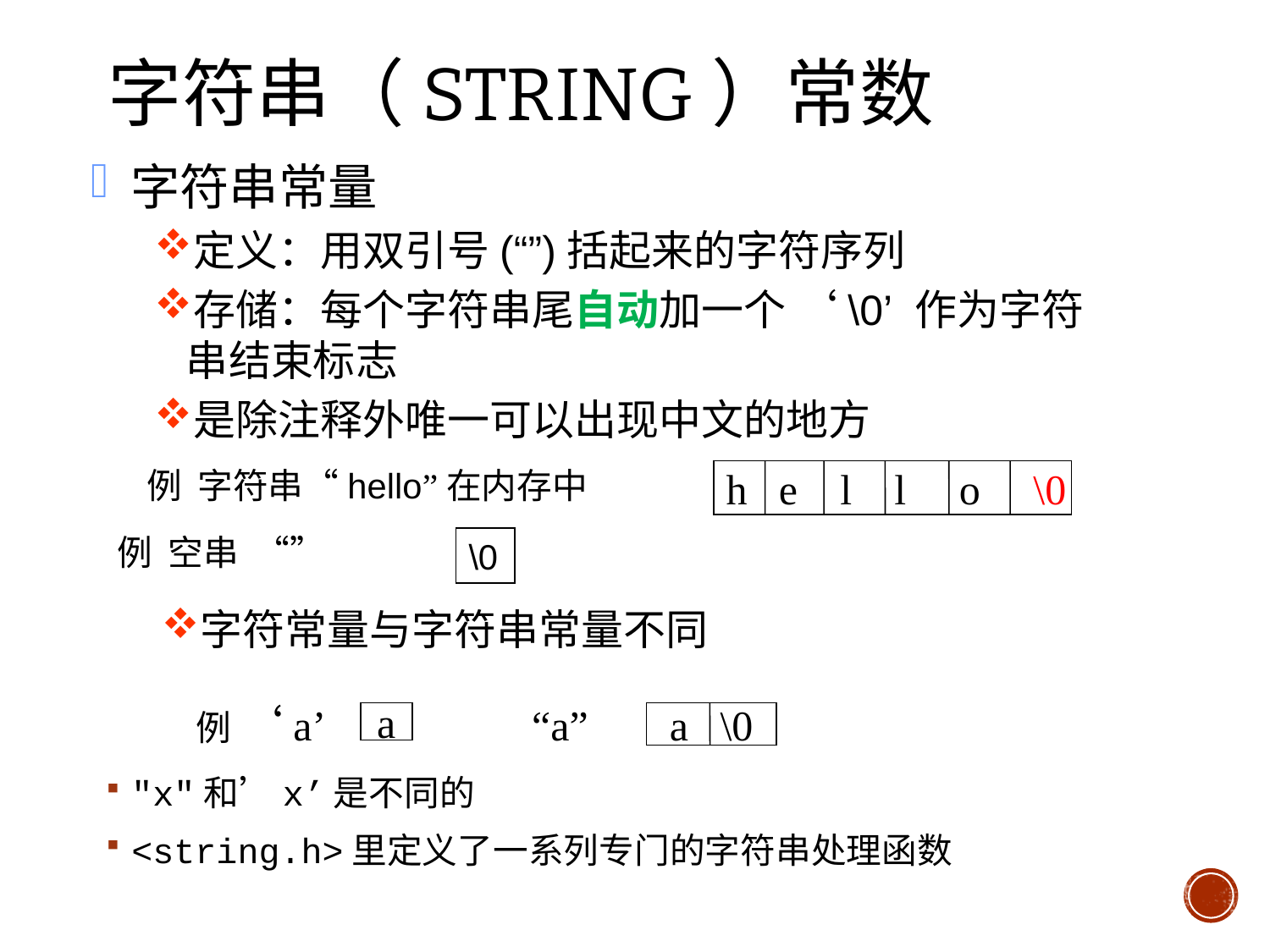

# 字符串（String）常数
字符串常量
定义：用双引号(“”)括起来的字符序列
存储：每个字符串尾自动加一个 ‘\0’ 作为字符串结束标志
是除注释外唯一可以出现中文的地方

例  字符串“hello”在内存中
h   e    l    l     o     \0

例  空串  “”
\0
字符常量与字符串常量不同
例 ‘a’
“a”
a
 a   \0

"x"和’x’是不同的
<string.h>里定义了一系列专门的字符串处理函数

23